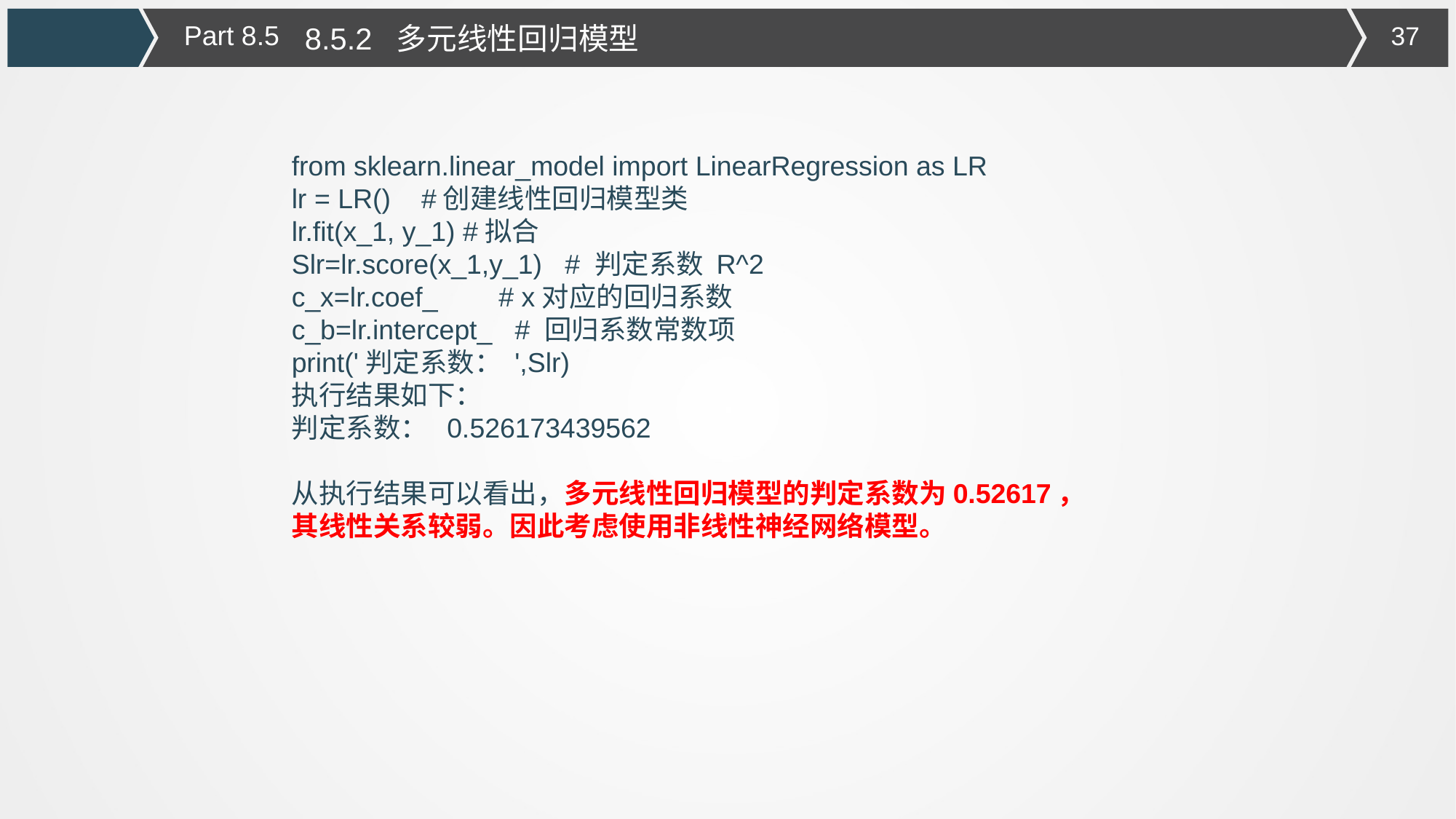

Part 8.5
8.5.2  多元线性回归模型
from sklearn.linear_model import LinearRegression as LR
lr = LR()    #创建线性回归模型类
lr.fit(x_1, y_1) #拟合
Slr=lr.score(x_1,y_1)   # 判定系数 R^2
c_x=lr.coef_        # x对应的回归系数
c_b=lr.intercept_   # 回归系数常数项
print('判定系数： ',Slr)
执行结果如下：
判定系数：  0.526173439562

从执行结果可以看出，多元线性回归模型的判定系数为0.52617，其线性关系较弱。因此考虑使用非线性神经网络模型。